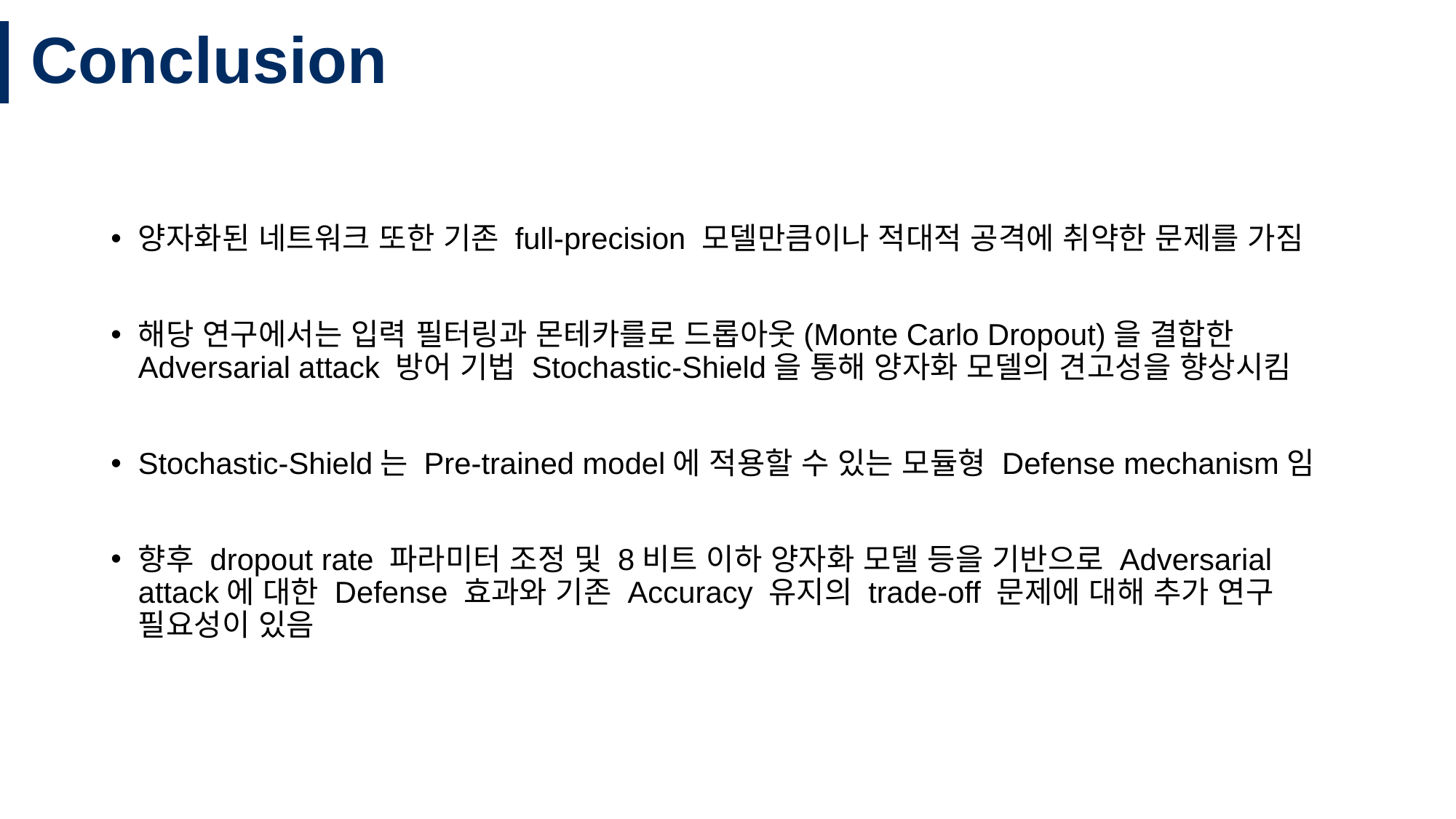

# Conclusion
양자화된 네트워크 또한 기존 full-precision 모델만큼이나 적대적 공격에 취약한 문제를 가짐

해당 연구에서는 입력 필터링과 몬테카를로 드롭아웃(Monte Carlo Dropout)을 결합한 Adversarial attack 방어 기법 Stochastic-Shield을 통해 양자화 모델의 견고성을 향상시킴

Stochastic-Shield는 Pre-trained model에 적용할 수 있는 모듈형 Defense mechanism임

향후 dropout rate 파라미터 조정 및 8비트 이하 양자화 모델 등을 기반으로 Adversarial attack에 대한 Defense 효과와 기존 Accuracy 유지의 trade-off 문제에 대해 추가 연구 필요성이 있음